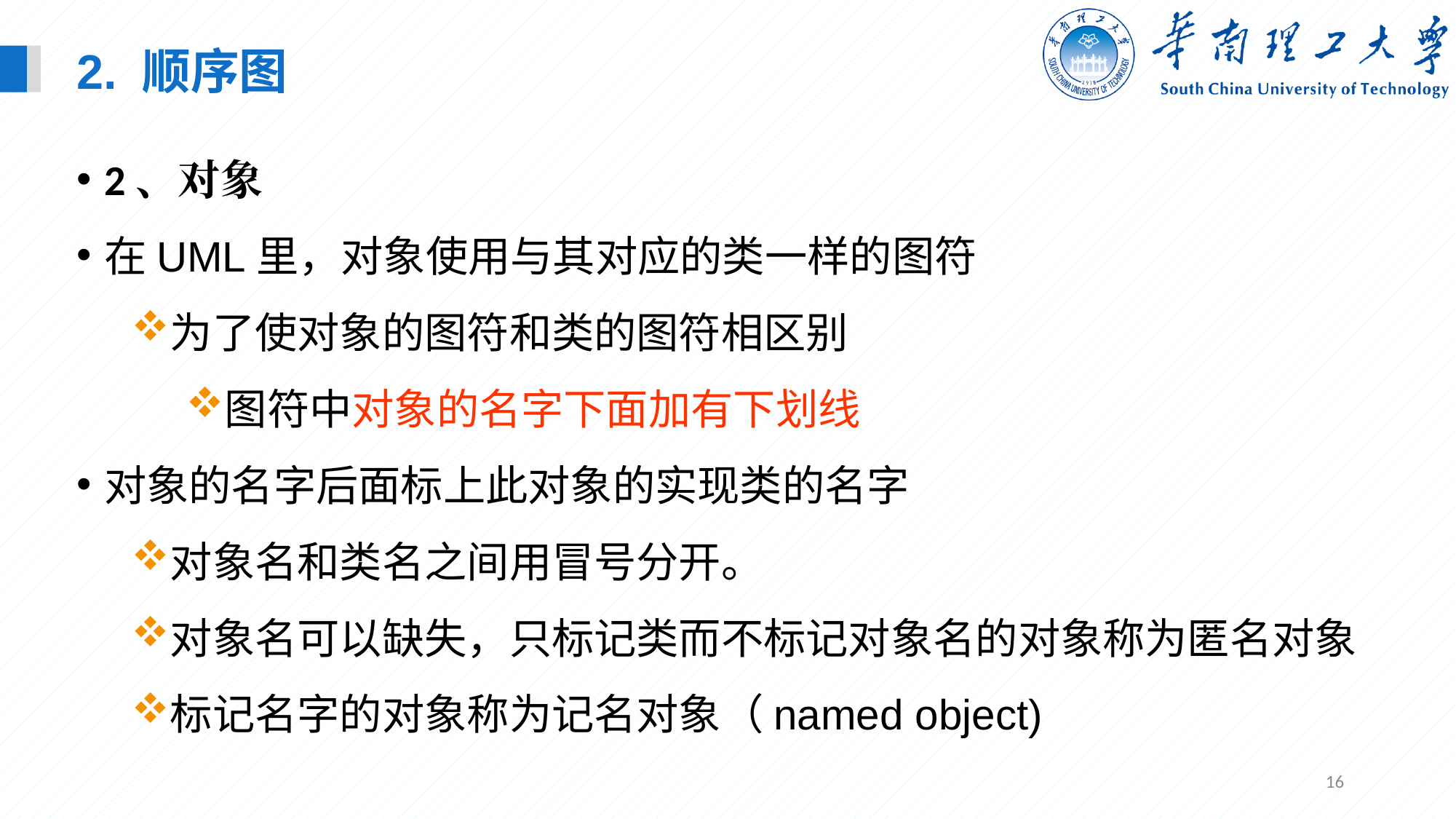

2. 顺序图
2、对象
在UML里，对象使用与其对应的类一样的图符
为了使对象的图符和类的图符相区别
图符中对象的名字下面加有下划线
对象的名字后面标上此对象的实现类的名字
对象名和类名之间用冒号分开。
对象名可以缺失，只标记类而不标记对象名的对象称为匿名对象
标记名字的对象称为记名对象（named object)
16